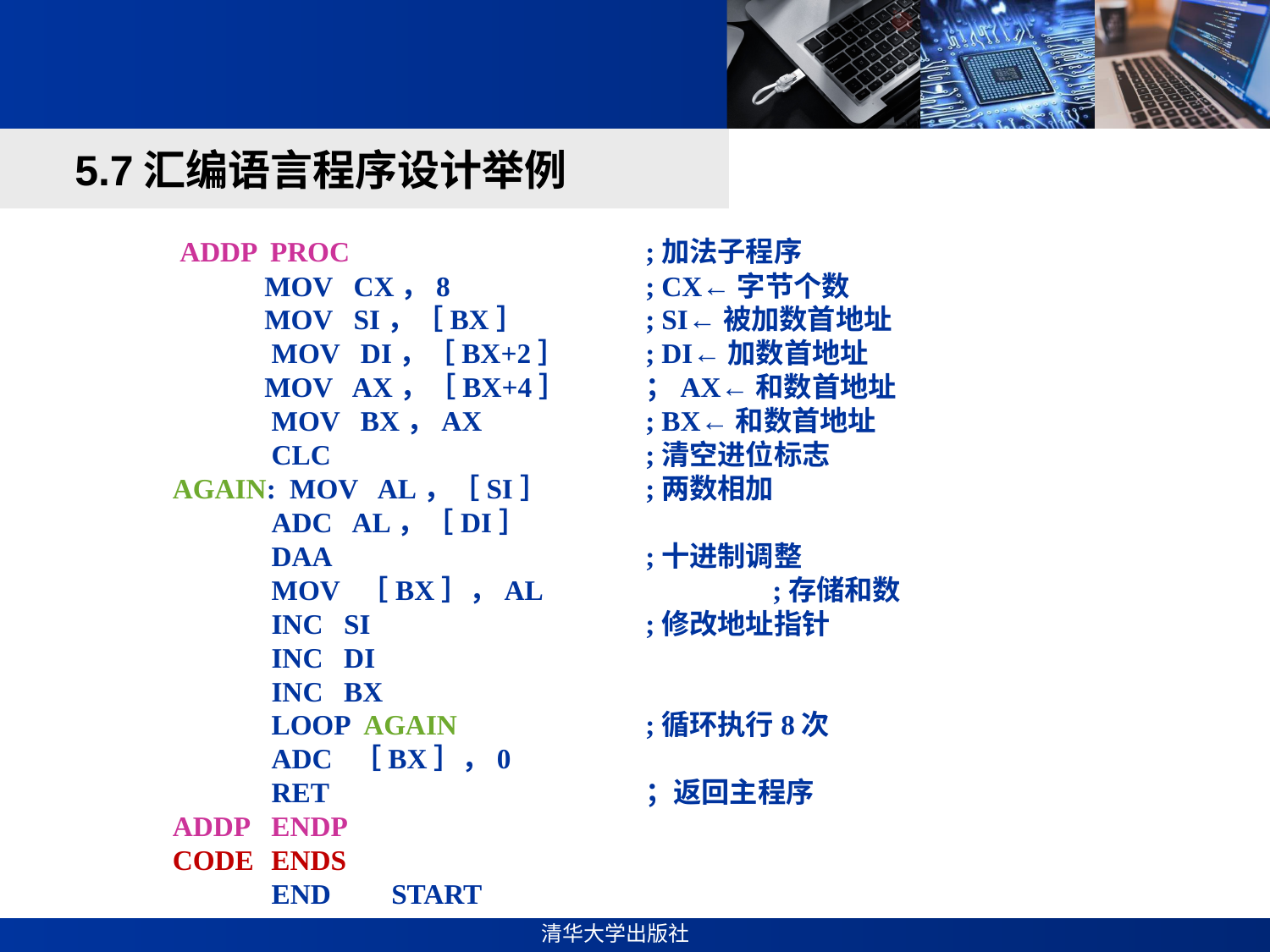

#
5.7汇编语言程序设计举例

 ADDP  PROC 			;加法子程序
   	MOV   CX，8                 	; CX←字节个数
        	MOV   SI，［BX］            	; SI←被加数首地址
       	 MOV   DI，［BX+2］          	; DI←加数首地址
        	MOV   AX，［BX+4］ 	；AX←和数首地址
       	 MOV   BX，AX                	; BX←和数首地址
       	 CLC			;清空进位标志
AGAIN:  MOV   AL，［SI］	;两数相加
	 ADC   AL，［DI］
        	 DAA			;十进制调整
        	 MOV  ［BX］，AL		;存储和数
        	 INC   SI			;修改地址指针
	 INC   DI
	 INC   BX
	 LOOP  AGAIN		;循环执行8次
        	 ADC  ［BX］，0
	 RET			；返回主程序
ADDP 	 ENDP
CODE 	 ENDS
	 END 	START